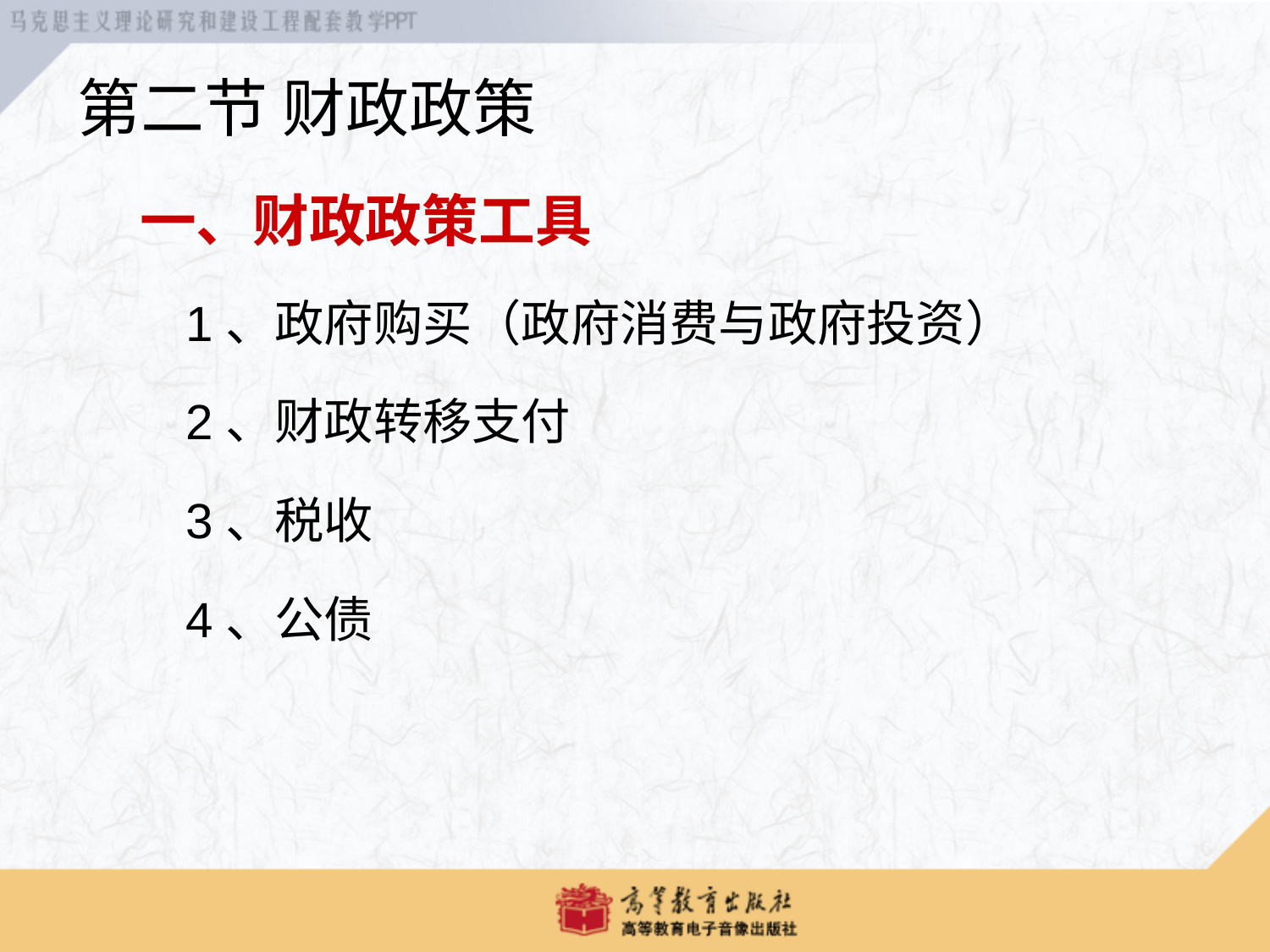

第二节 财政政策
一、财政政策工具
        1、政府购买（政府消费与政府投资）
        2、财政转移支付
        3、税收
        4、公债